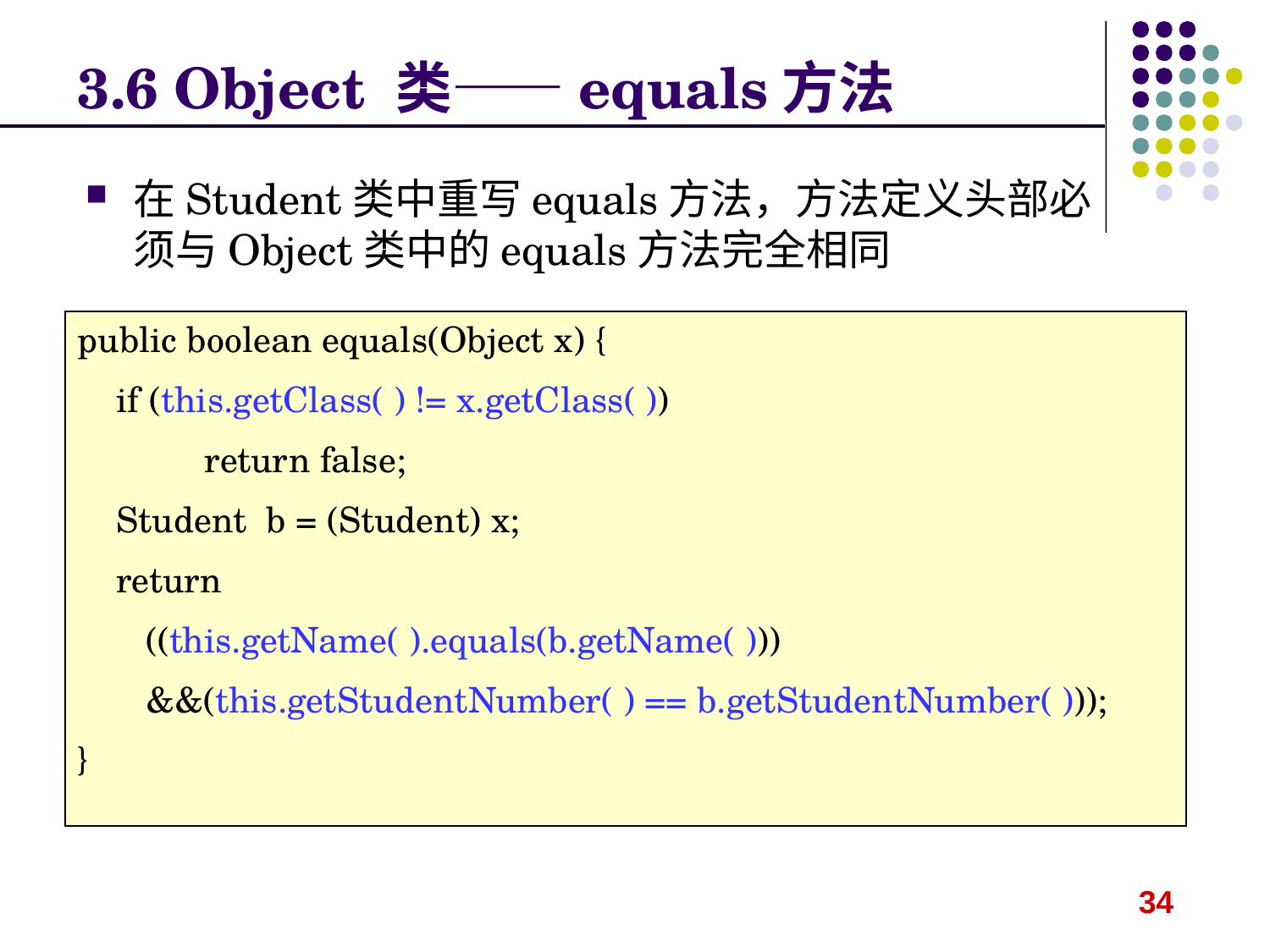

# 3.6 Object 类——equals方法
在Student类中重写equals方法，方法定义头部必须与Object类中的equals方法完全相同
public boolean equals(Object x) {
    if (this.getClass( ) != x.getClass( ))
	return false;
    Student  b = (Student) x;
    return
       ((this.getName( ).equals(b.getName( )))
       &&(this.getStudentNumber( ) == b.getStudentNumber( )));
}